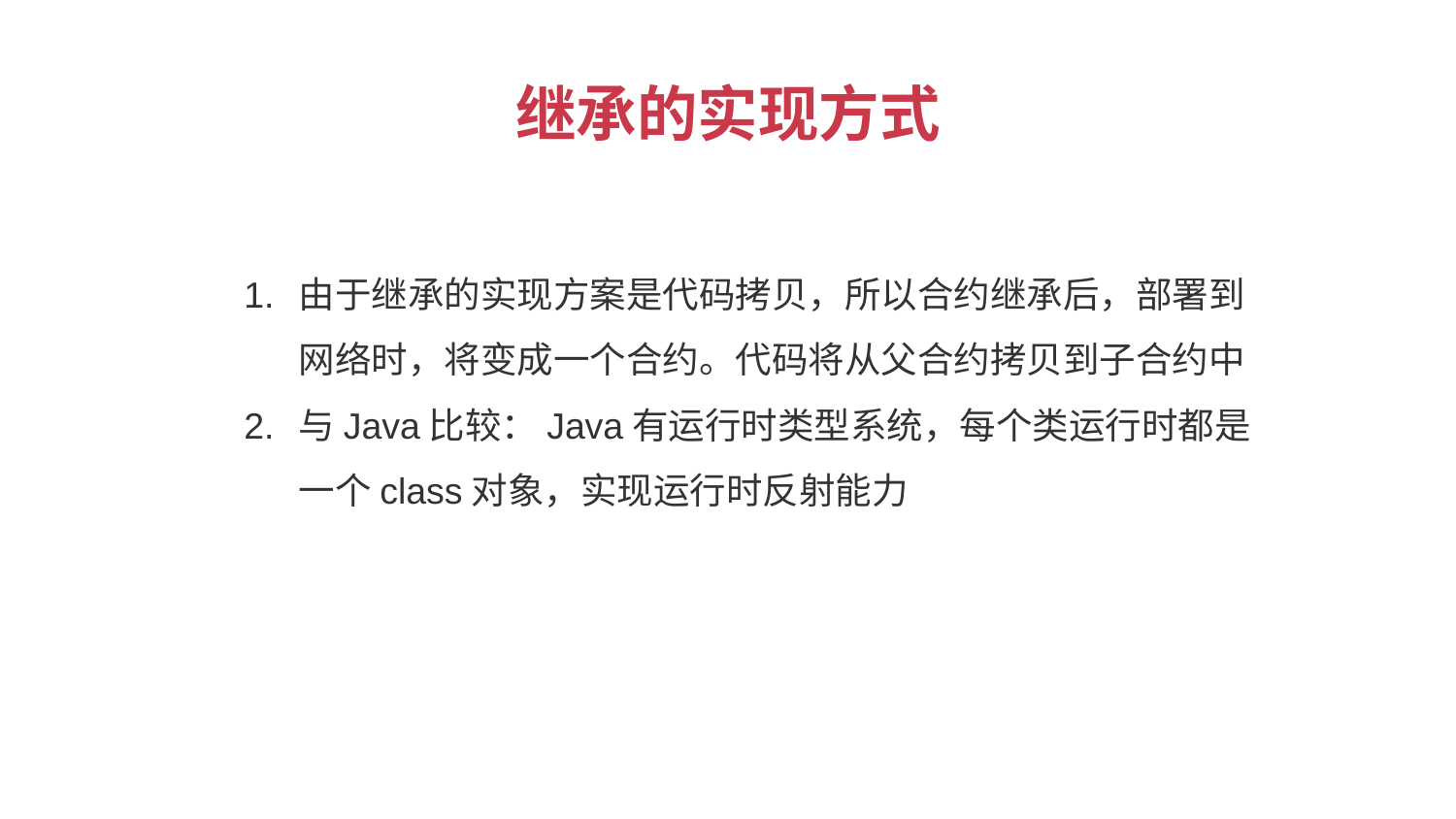

继承的实现方式
由于继承的实现方案是代码拷贝，所以合约继承后，部署到网络时，将变成一个合约。代码将从父合约拷贝到子合约中
与Java比较：Java有运行时类型系统，每个类运行时都是一个class对象，实现运行时反射能力